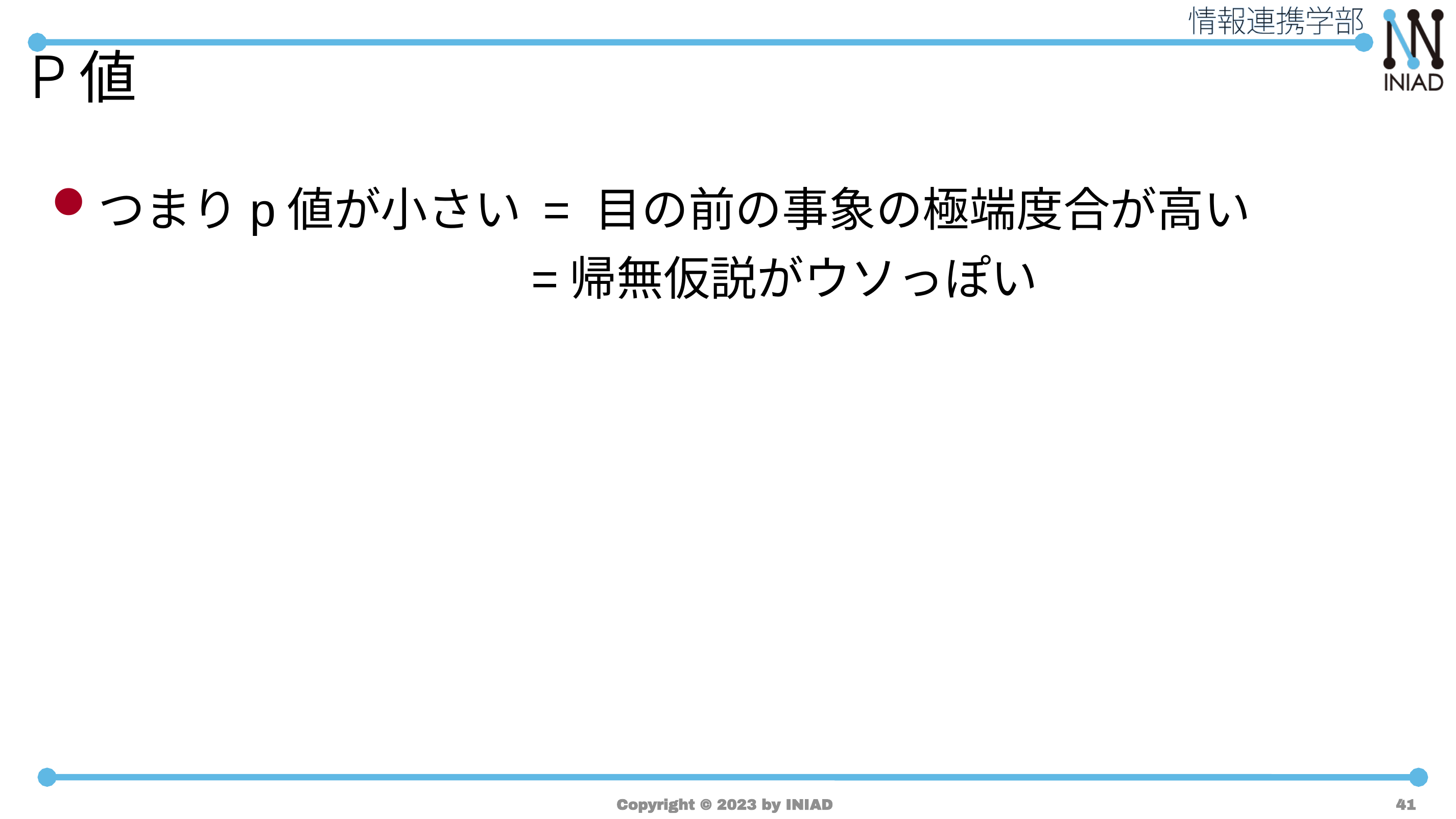

# P値
つまりp値が小さい = 目の前の事象の極端度合が高い
　　　　　　　　　　=帰無仮説がウソっぽい

Copyright © 2023 by INIAD
41